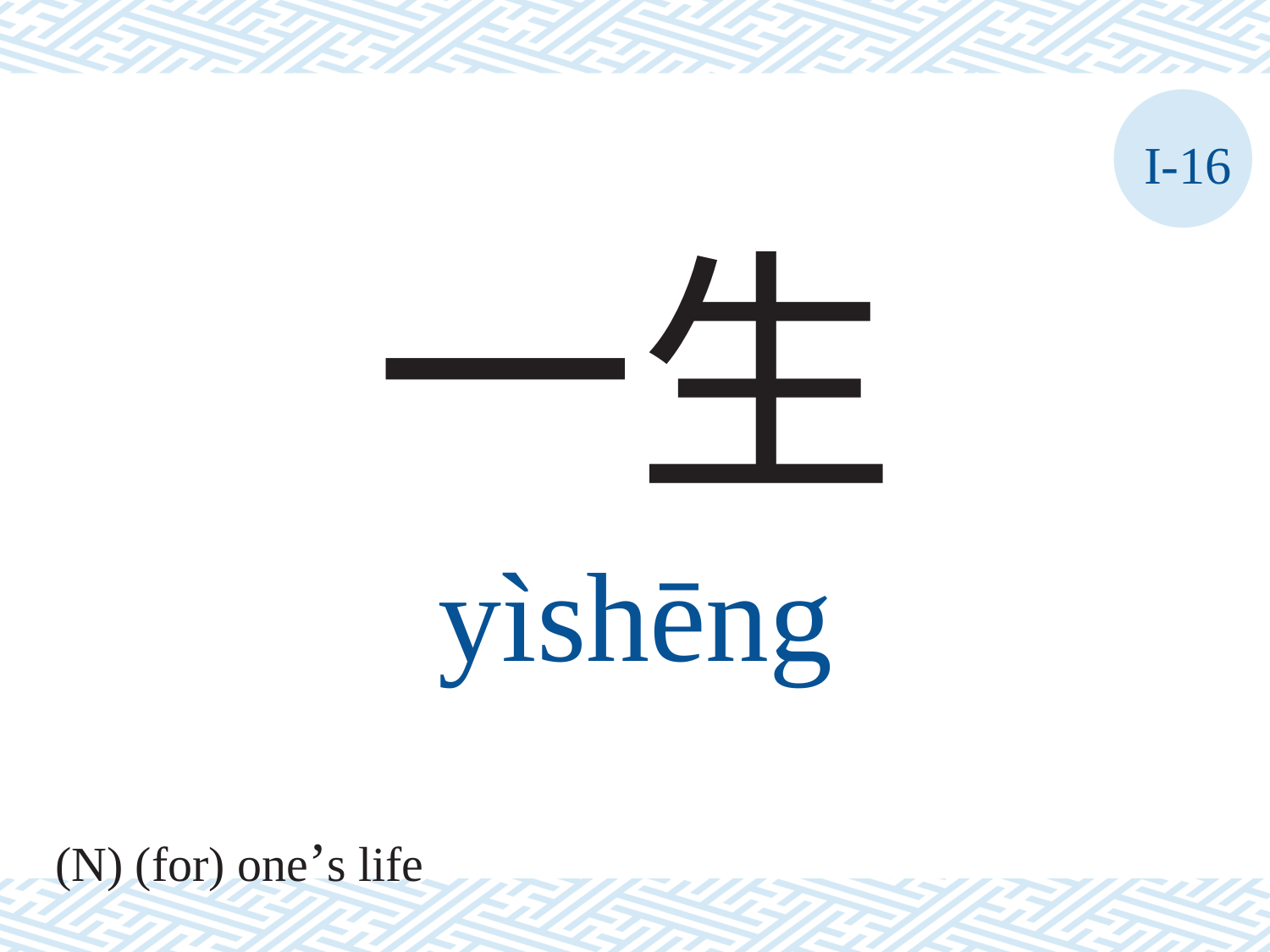

I-16
一生
yìshēng
(N) (for) one’s life